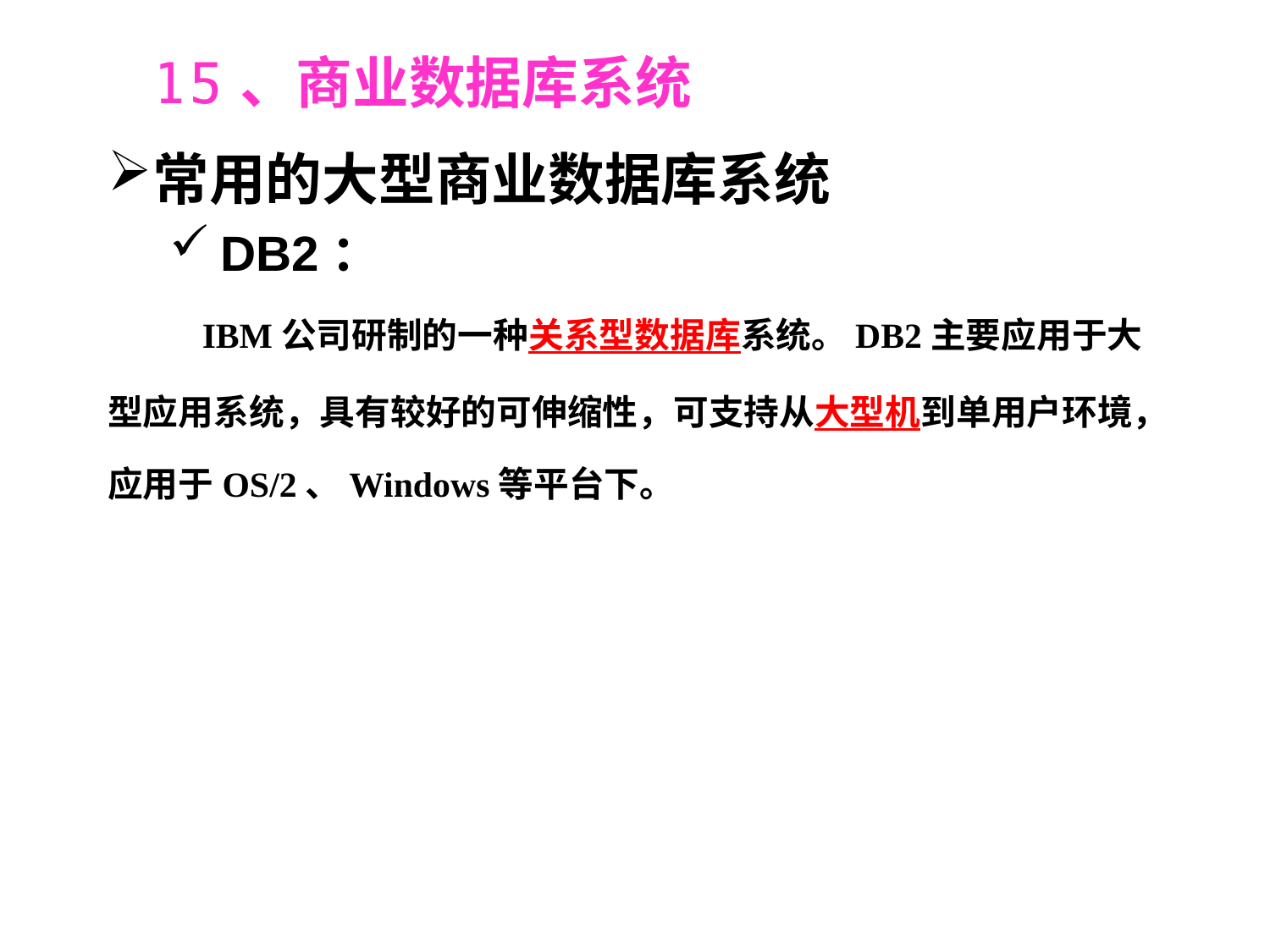

15、商业数据库系统
常用的大型商业数据库系统
DB2：
  IBM公司研制的一种关系型数据库系统。DB2主要应用于大型应用系统，具有较好的可伸缩性，可支持从大型机到单用户环境，应用于OS/2、Windows等平台下。